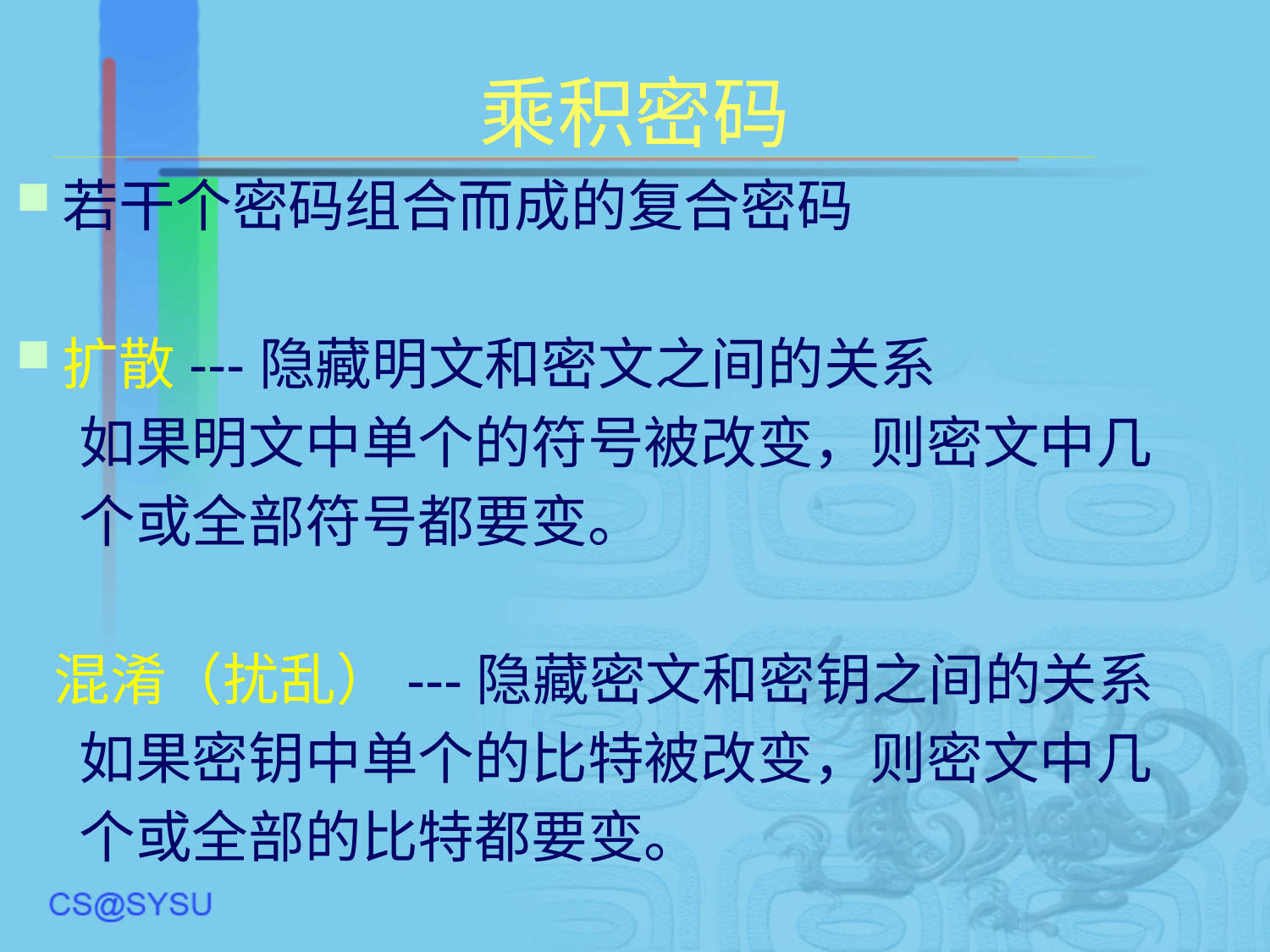

# 乘积密码
若干个密码组合而成的复合密码

扩散---隐藏明文和密文之间的关系
    如果明文中单个的符号被改变，则密文中几
    个或全部符号都要变。

  混淆（扰乱）---隐藏密文和密钥之间的关系
    如果密钥中单个的比特被改变，则密文中几
    个或全部的比特都要变。